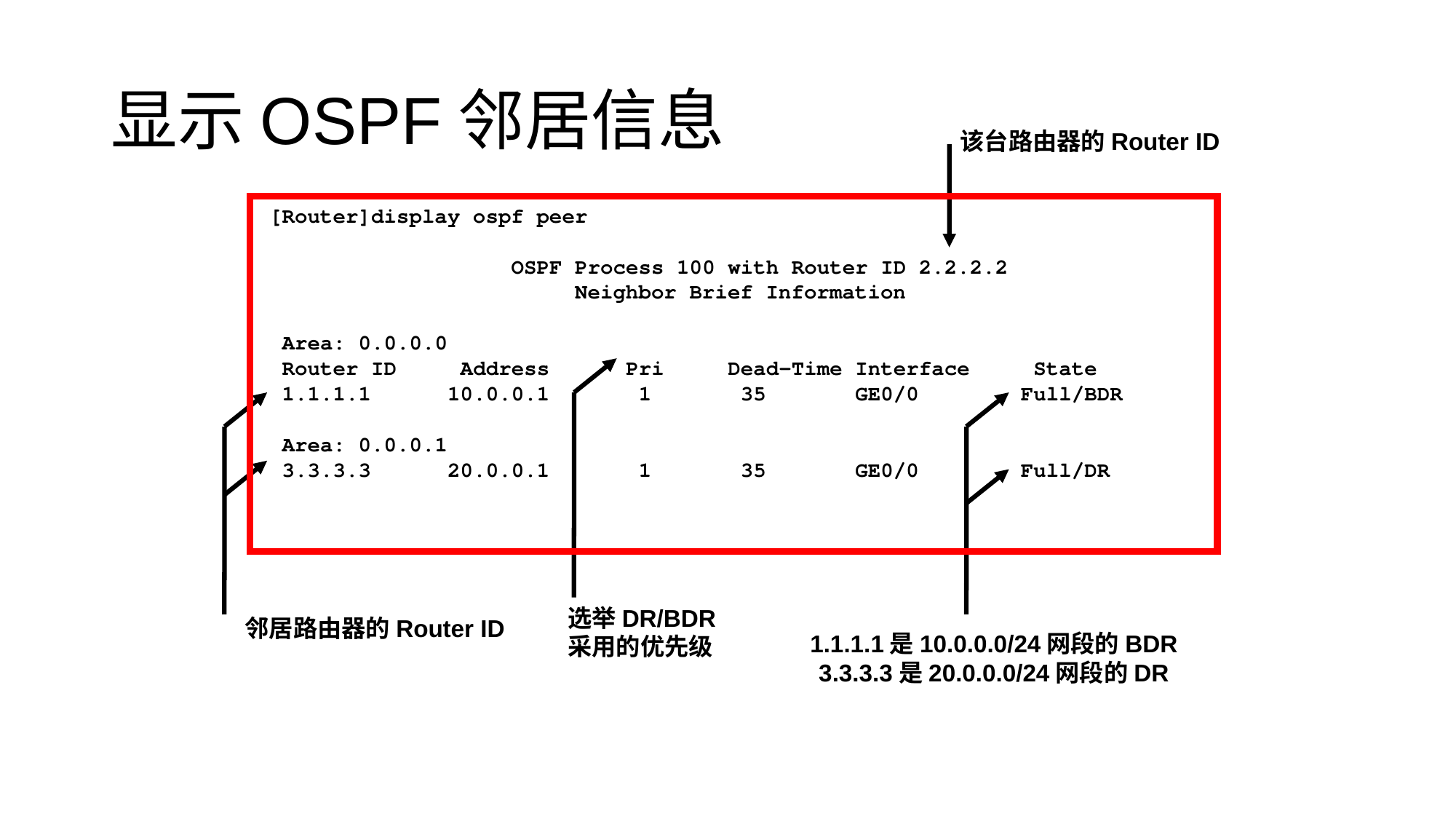

# 显示OSPF邻居信息

该台路由器的Router ID

[Router]display ospf peer

                   OSPF Process 100 with Router ID 2.2.2.2
                        Neighbor Brief Information

 Area: 0.0.0.0
 Router ID     Address      Pri     Dead-Time Interface     State
 1.1.1.1      10.0.0.1       1       35       GE0/0        Full/BDR

 Area: 0.0.0.1
 3.3.3.3      20.0.0.1       1       35       GE0/0        Full/DR

选举DR/BDR采用的优先级
邻居路由器的Router ID
1.1.1.1是10.0.0.0/24网段的BDR
3.3.3.3是20.0.0.0/24网段的DR